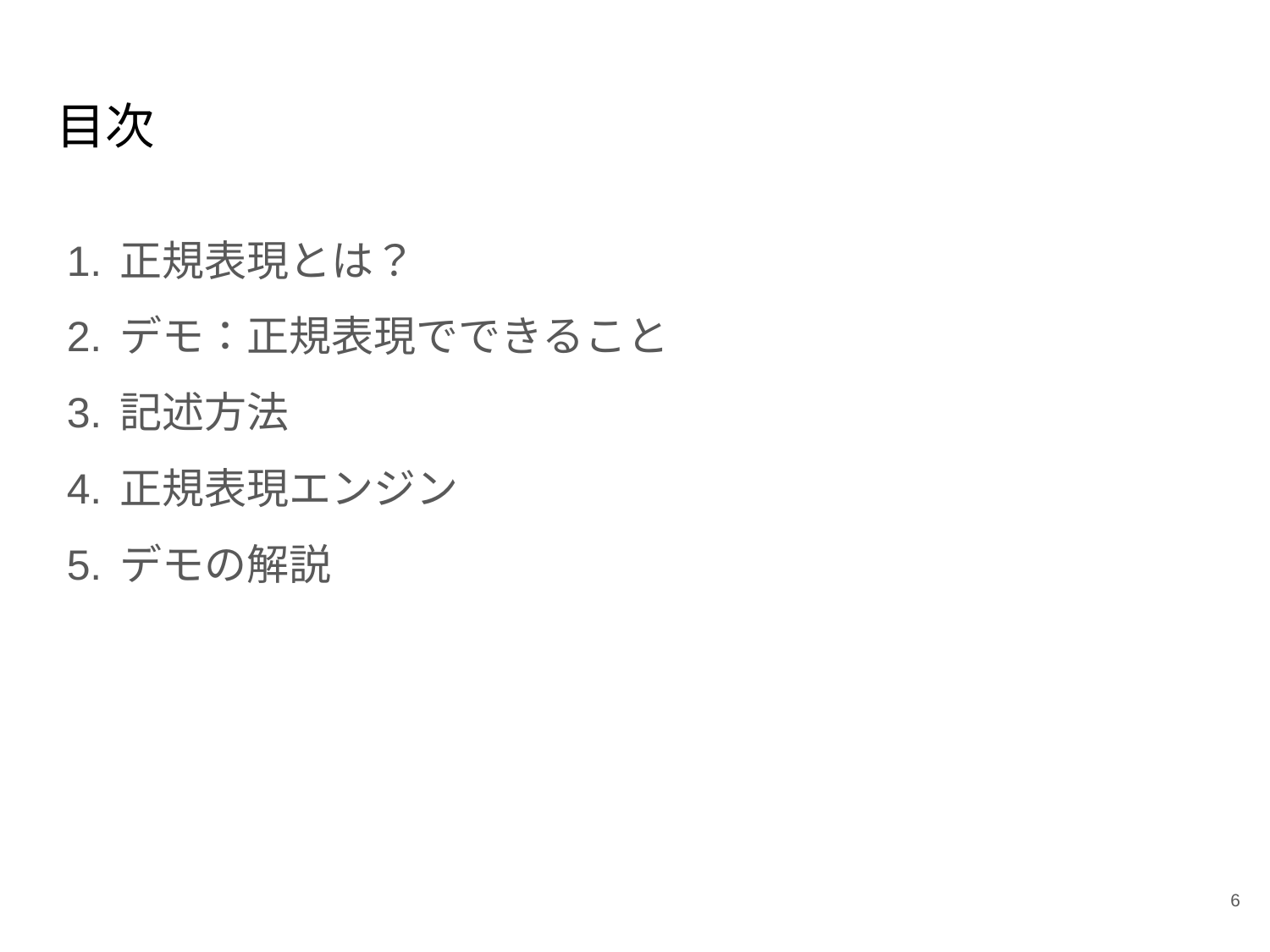

# 目次
正規表現とは？
デモ：正規表現でできること
記述方法
正規表現エンジン
デモの解説
6